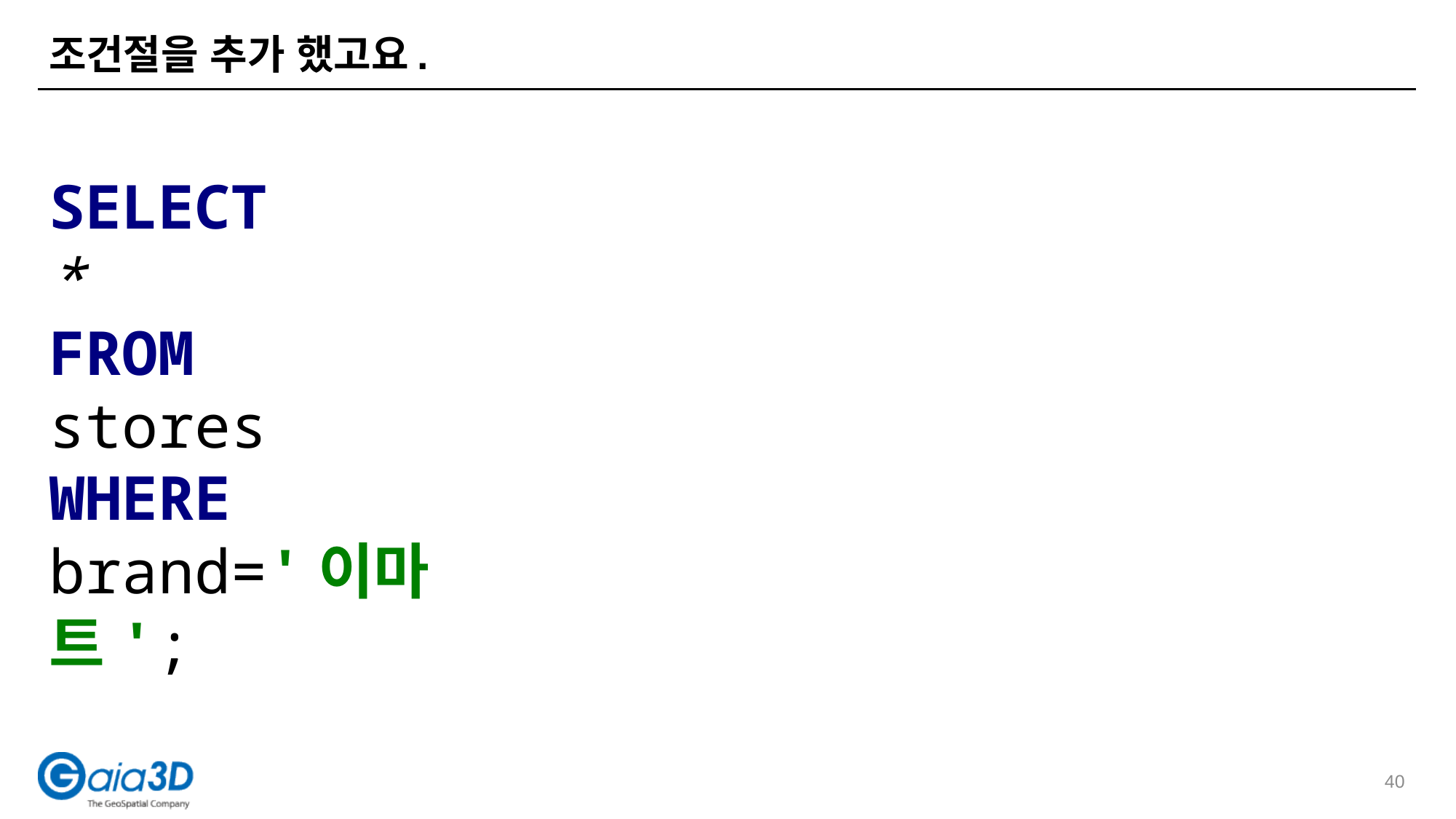

# 조건절을 추가 했고요.
SELECT
*
FROM
stores
WHERE
brand='이마트';
40